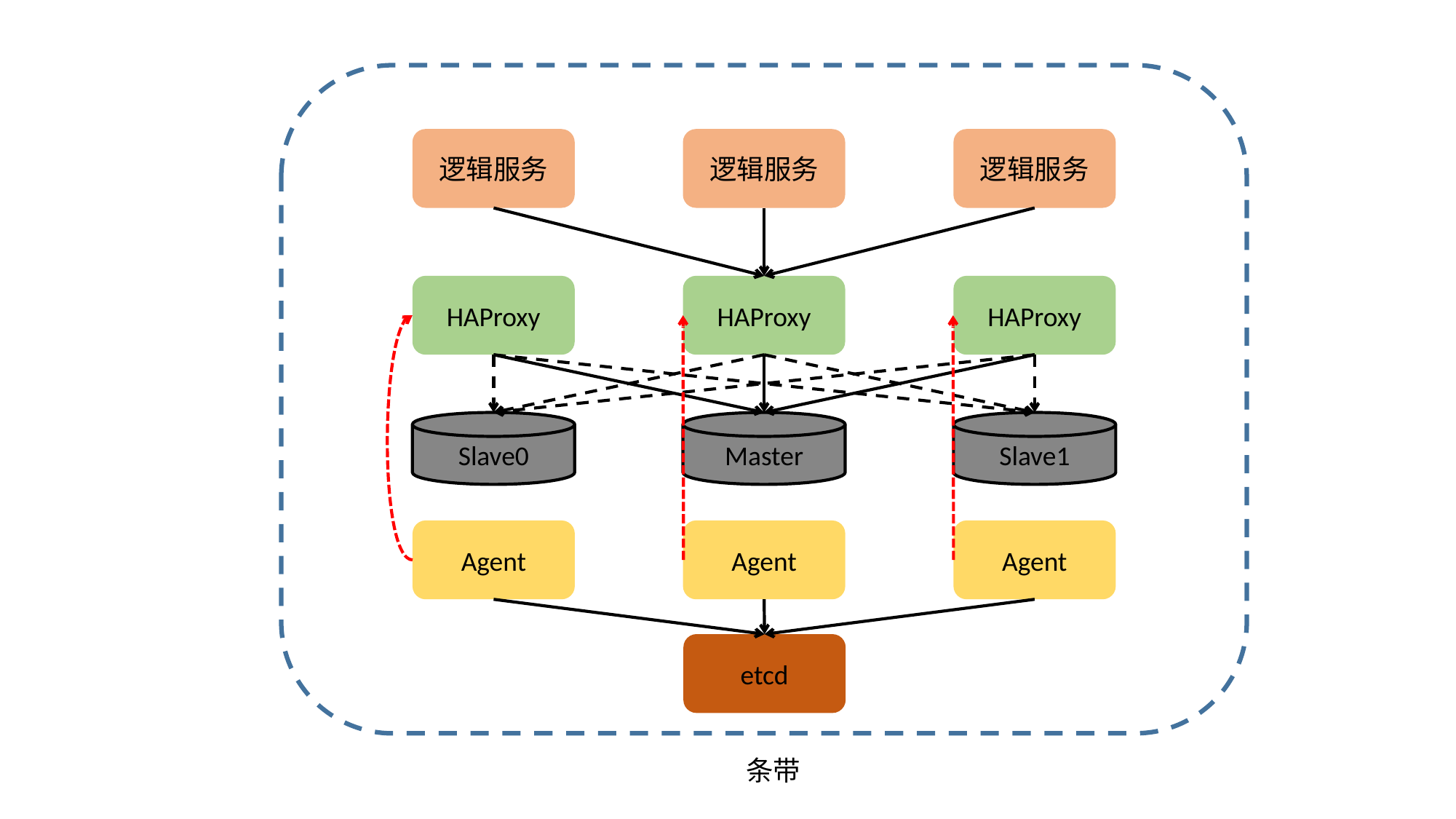

逻辑服务
HAProxy
Slave0
逻辑服务
HAProxy
Master
逻辑服务
HAProxy
Slave1
Agent
Agent
Agent
etcd
条带